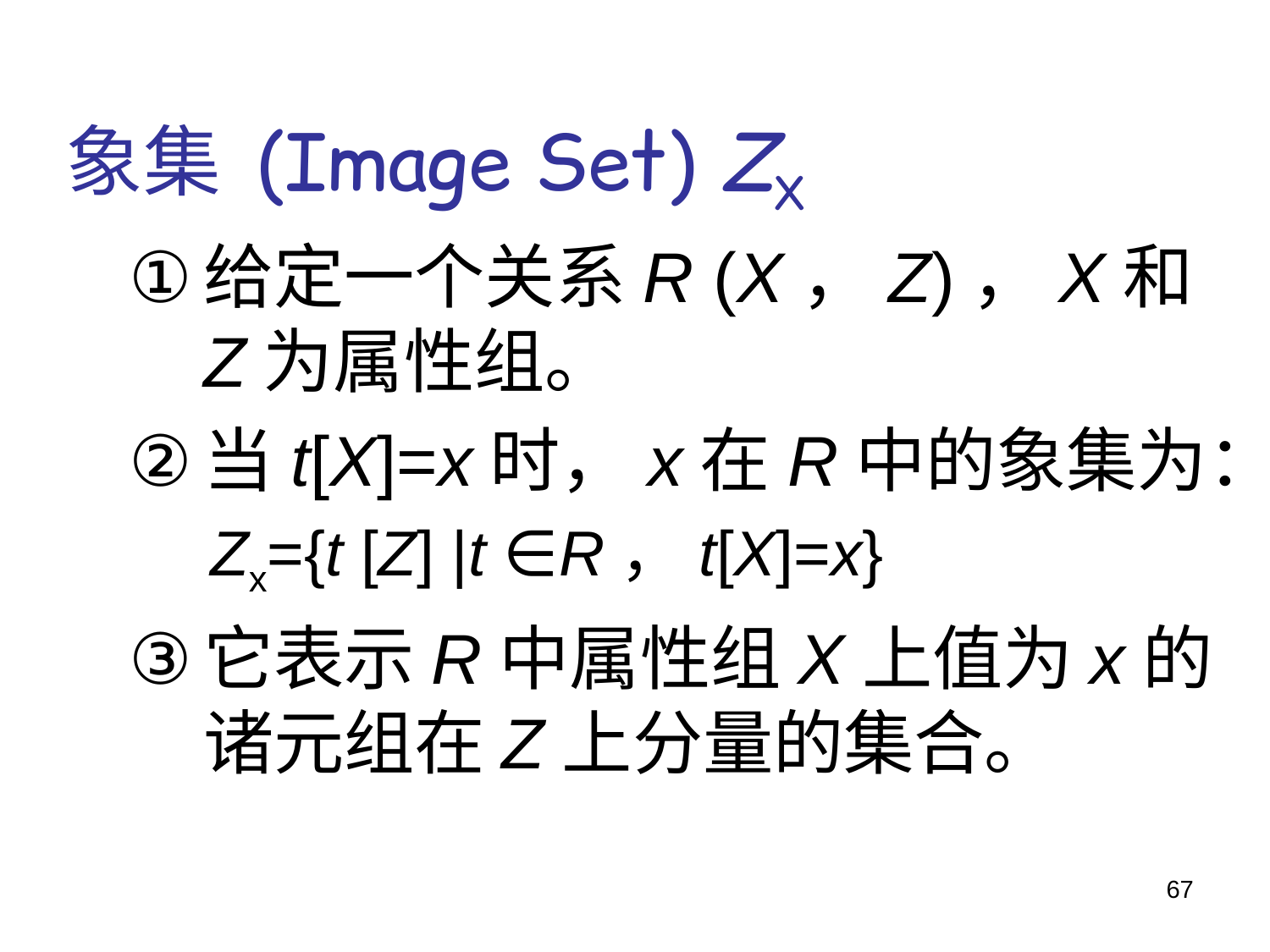

象集 (Image Set) ZX
给定一个关系R (X，Z)，X和Z为属性组。
当t[X]=x时，x在R中的象集为：
 Zx={t [Z] |t ∈R，t[X]=x}
它表示R中属性组X上值为x的诸元组在Z上分量的集合。
67